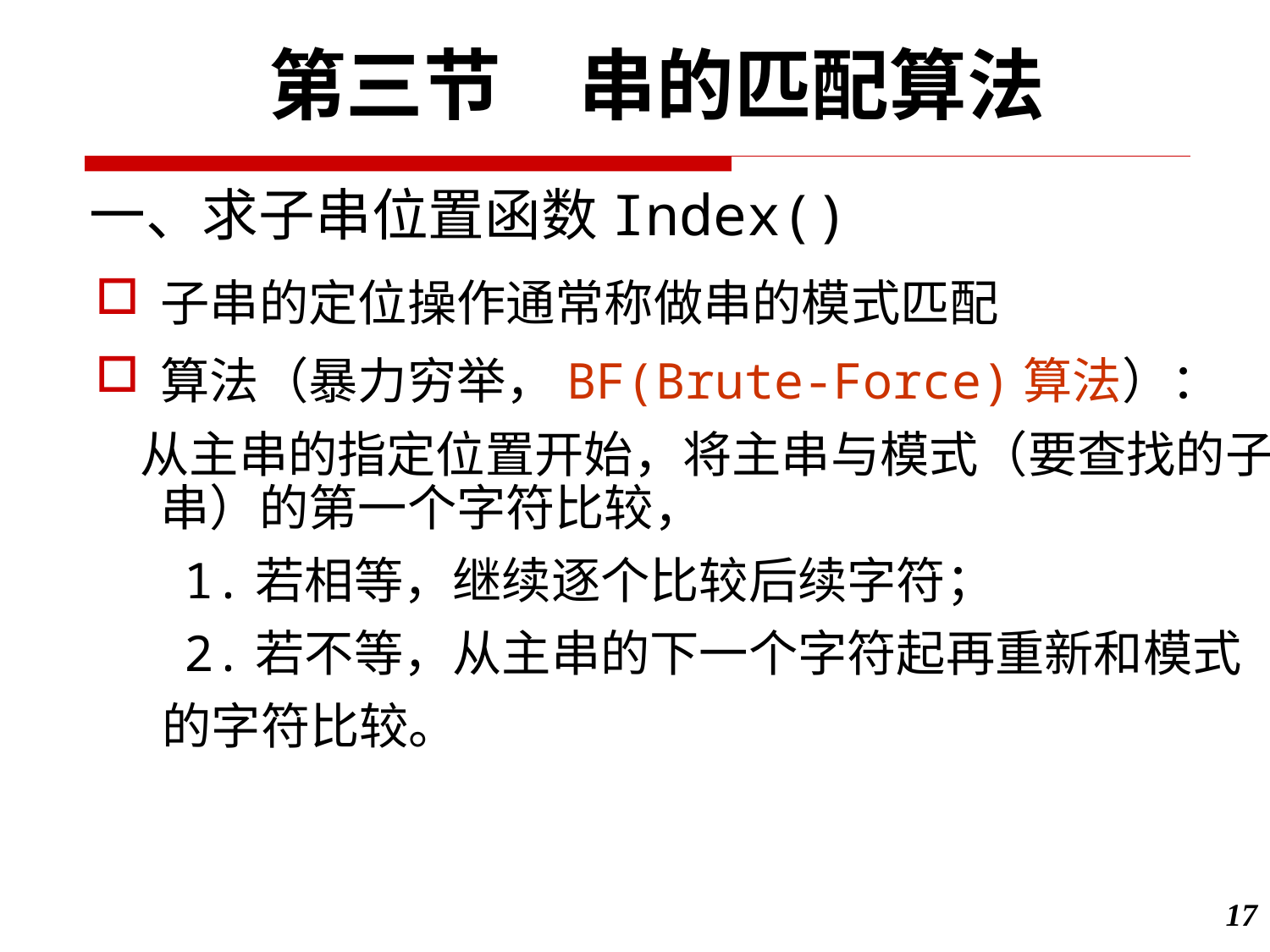

第三节　串的匹配算法
一、求子串位置函数Index()
子串的定位操作通常称做串的模式匹配
算法（暴力穷举，BF(Brute-Force)算法）：
   从主串的指定位置开始，将主串与模式（要查找的子串）的第一个字符比较，
   1.若相等，继续逐个比较后续字符；
   2.若不等，从主串的下一个字符起再重新和模式
     的字符比较。
17